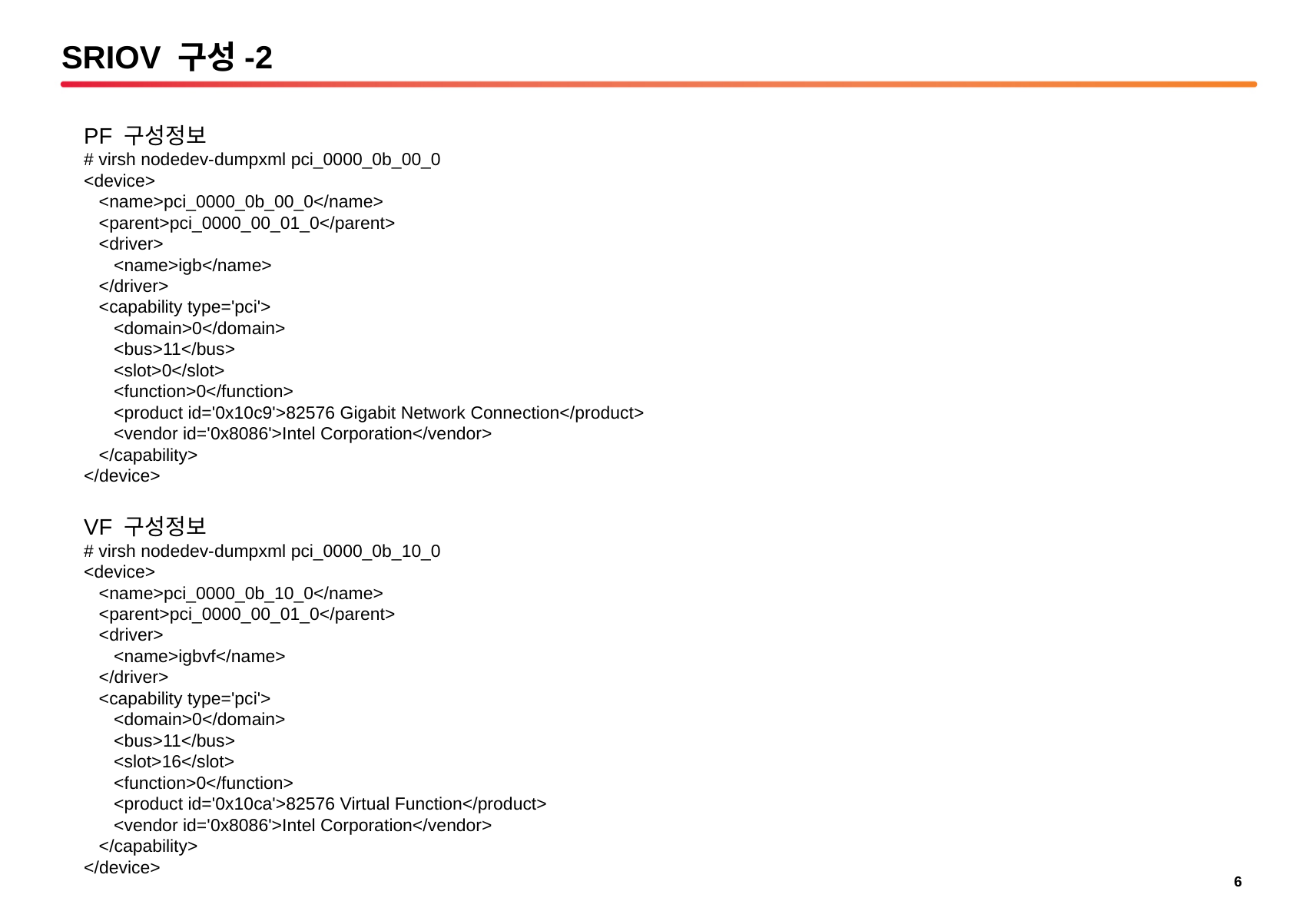

# SRIOV 구성-2
PF 구성정보
# virsh nodedev-dumpxml pci_0000_0b_00_0
<device>
   <name>pci_0000_0b_00_0</name>
   <parent>pci_0000_00_01_0</parent>
   <driver>
      <name>igb</name>
   </driver>
   <capability type='pci'>
      <domain>0</domain>
      <bus>11</bus>
      <slot>0</slot>
      <function>0</function>
      <product id='0x10c9'>82576 Gigabit Network Connection</product>
      <vendor id='0x8086'>Intel Corporation</vendor>
   </capability>
</device>

VF 구성정보
# virsh nodedev-dumpxml pci_0000_0b_10_0
<device>
   <name>pci_0000_0b_10_0</name>
   <parent>pci_0000_00_01_0</parent>
   <driver>
      <name>igbvf</name>
   </driver>
   <capability type='pci'>
      <domain>0</domain>
      <bus>11</bus>
      <slot>16</slot>
      <function>0</function>
      <product id='0x10ca'>82576 Virtual Function</product>
      <vendor id='0x8086'>Intel Corporation</vendor>
   </capability>
</device>